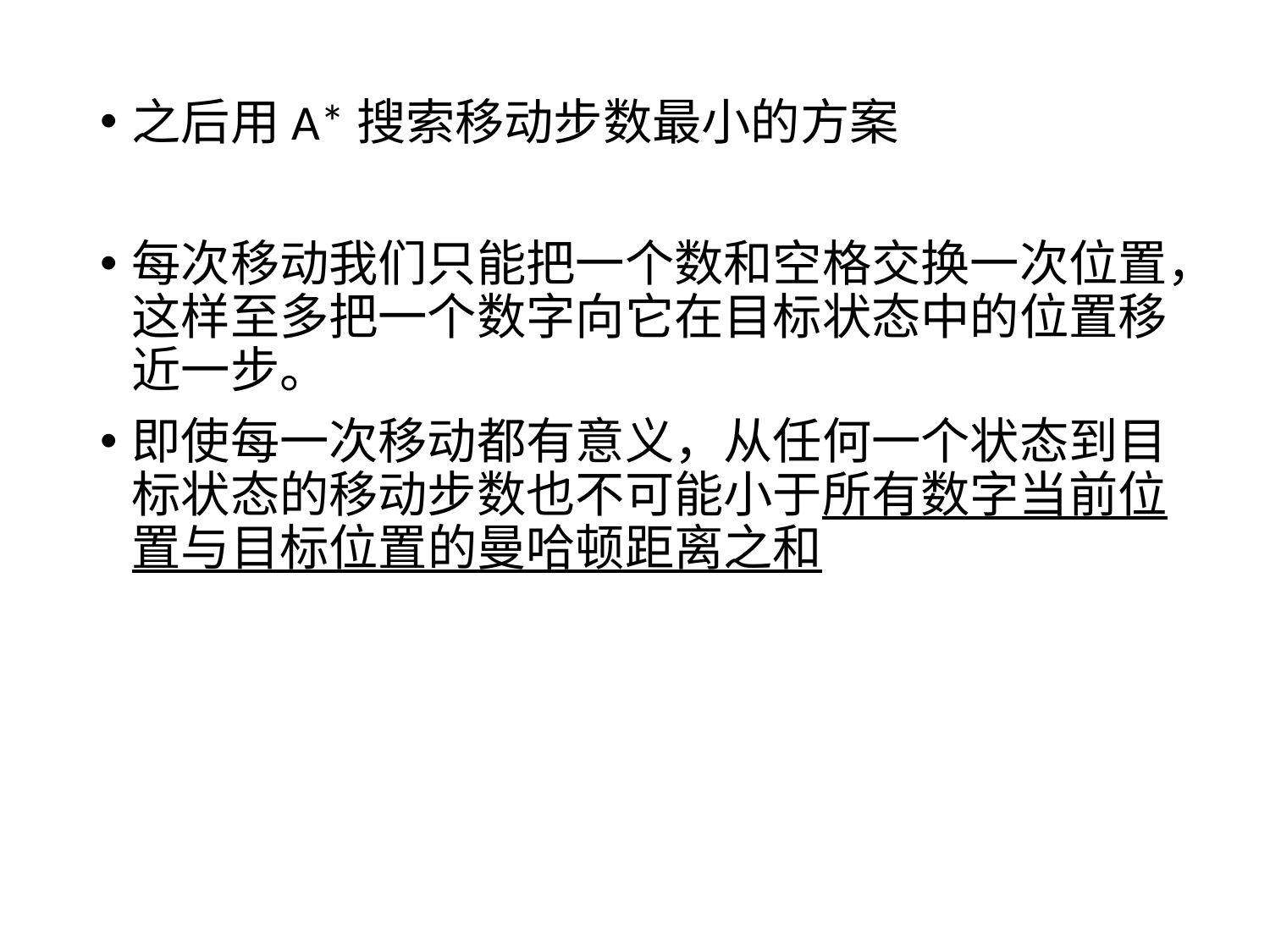

之后用A*搜索移动步数最小的方案

每次移动我们只能把一个数和空格交换一次位置，这样至多把一个数字向它在目标状态中的位置移近一步。
即使每一次移动都有意义，从任何一个状态到目标状态的移动步数也不可能小于所有数字当前位置与目标位置的曼哈顿距离之和